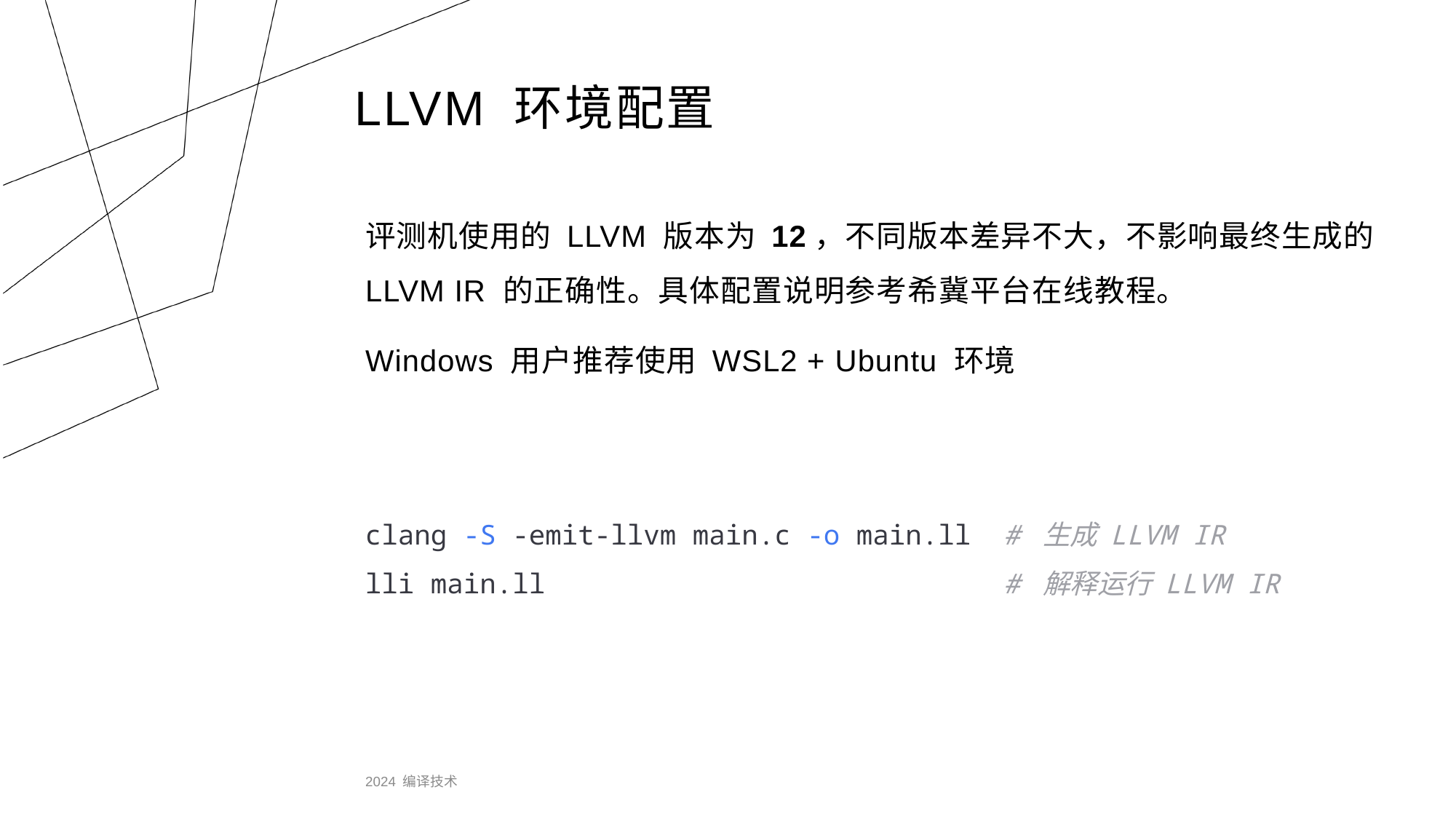

# LLVM 环境配置
评测机使用的 LLVM 版本为 12，不同版本差异不大，不影响最终生成的 LLVM IR 的正确性。具体配置说明参考希冀平台在线教程。
Windows 用户推荐使用 WSL2 + Ubuntu 环境
clang -S -emit-llvm main.c -o main.ll  # 生成 LLVM IR
lli main.ll                            # 解释运行 LLVM IR
2024 编译技术
17